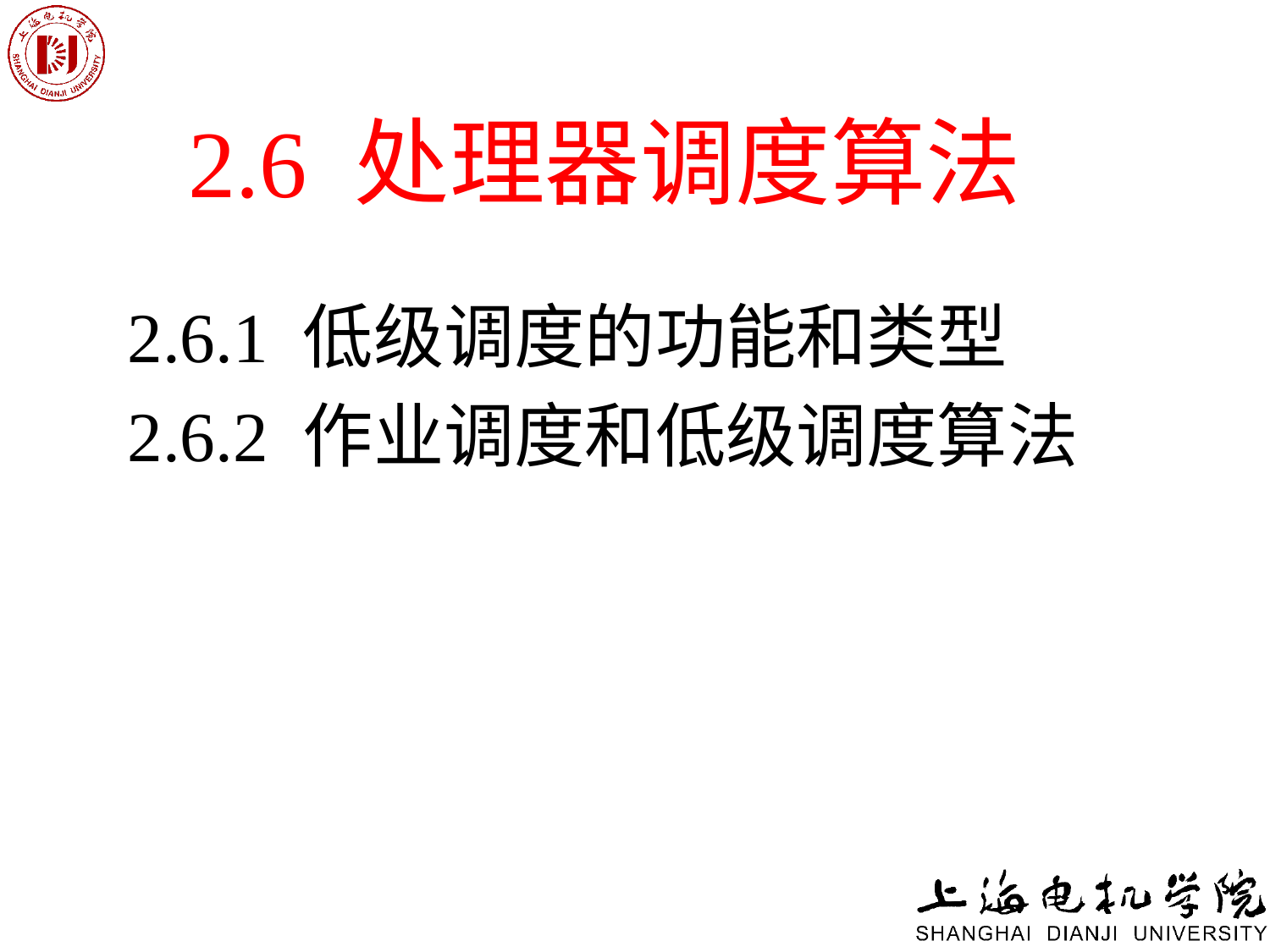

# 2.6 处理器调度算法
2.6.1 低级调度的功能和类型
2.6.2 作业调度和低级调度算法